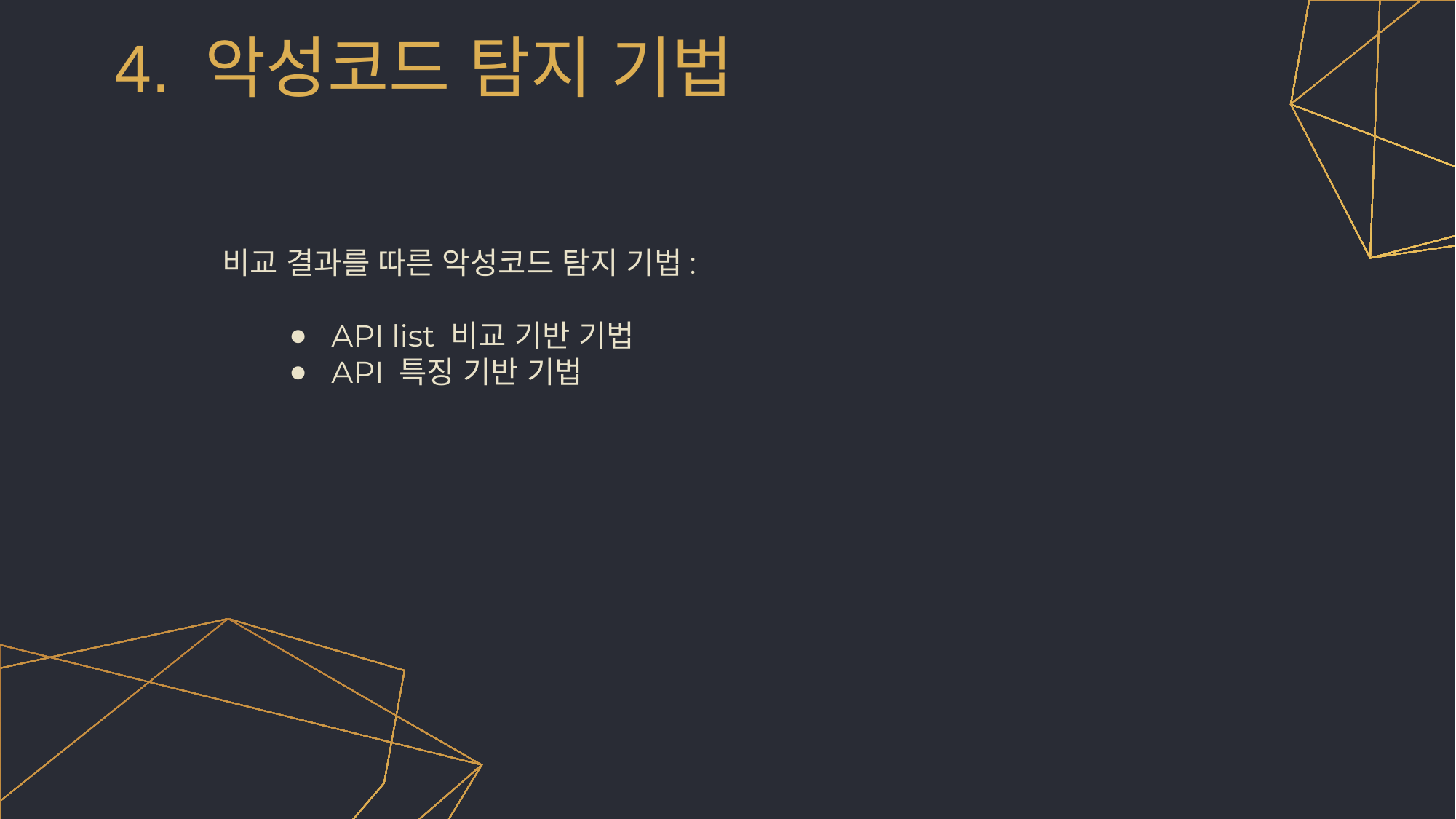

# 4. 악성코드 탐지 기법
비교 결과를 따른 악성코드 탐지 기법:

API list 비교 기반 기법
API 특징 기반 기법